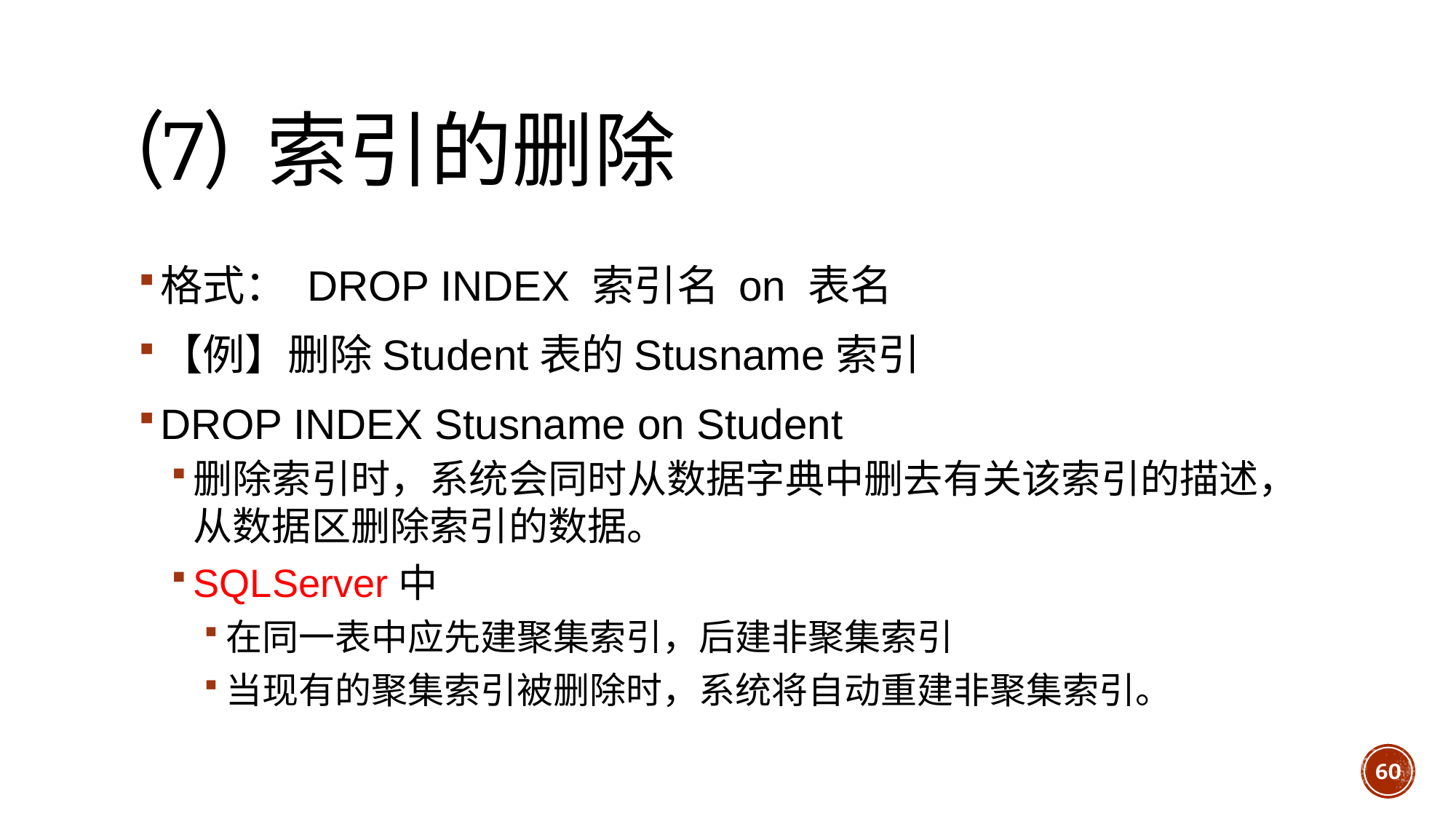

# (7) 索引的删除
格式： DROP INDEX 索引名 on 表名
【例】删除Student表的Stusname索引
DROP INDEX Stusname on Student
删除索引时，系统会同时从数据字典中删去有关该索引的描述，从数据区删除索引的数据。
SQLServer中
在同一表中应先建聚集索引，后建非聚集索引
当现有的聚集索引被删除时，系统将自动重建非聚集索引。

60